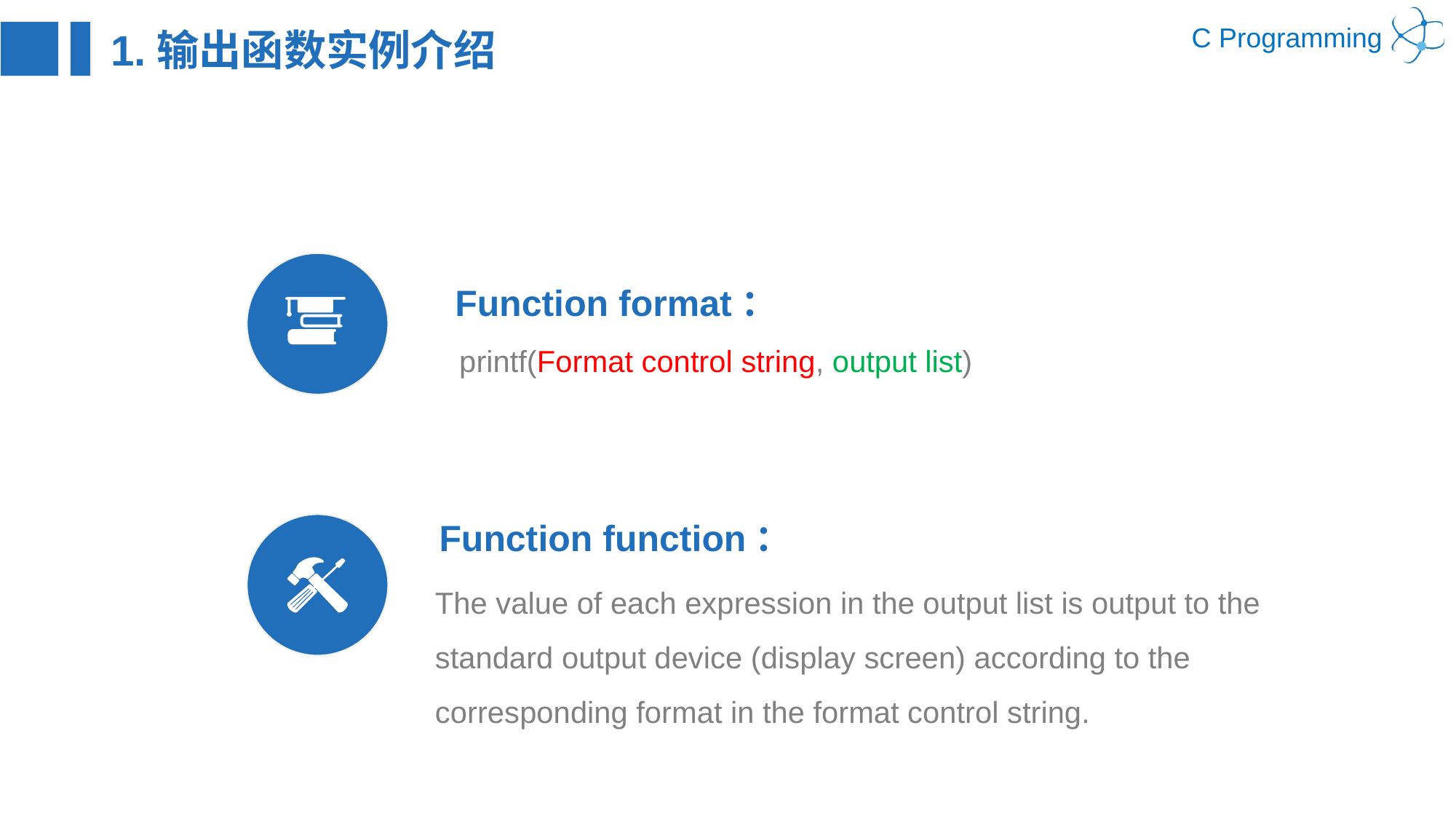

1.输出函数实例介绍

Function format：
printf(Format control string, output list)
Function function：

The value of each expression in the output list is output to the standard output device (display screen) according to the corresponding format in the format control string.